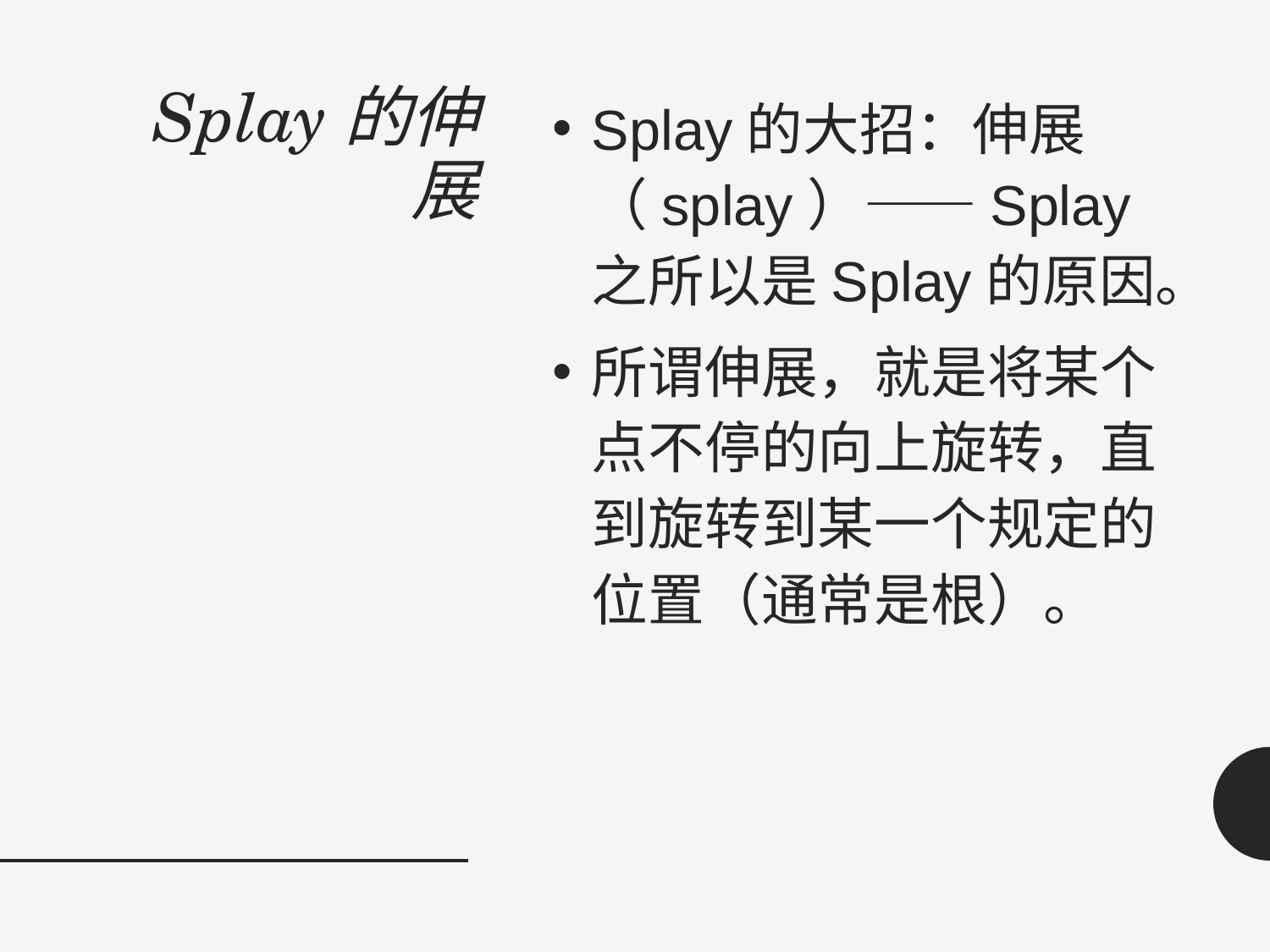

# Splay的伸展
Splay的大招：伸展（splay）——Splay之所以是Splay的原因。
所谓伸展，就是将某个点不停的向上旋转，直到旋转到某一个规定的位置（通常是根）。